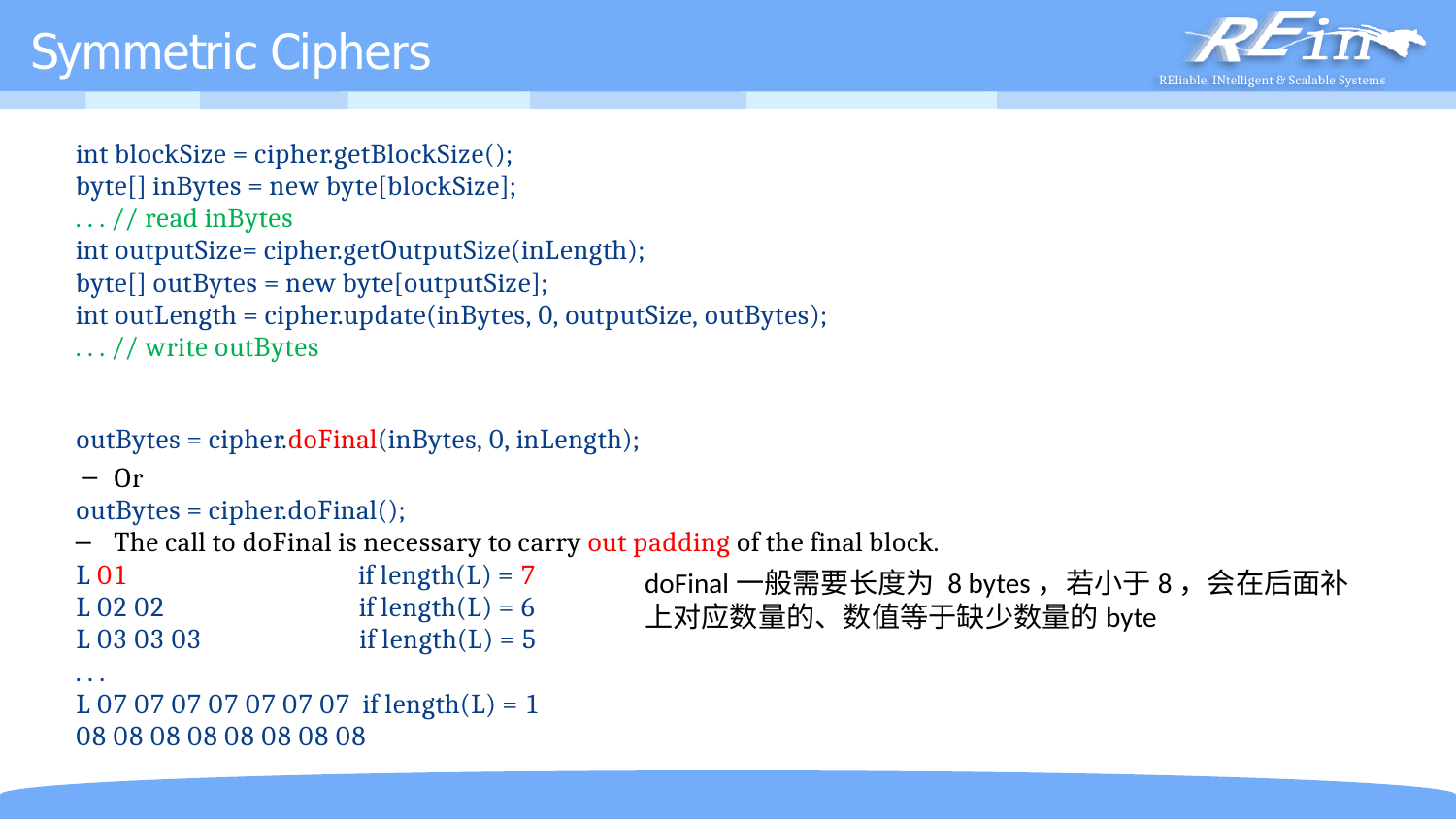

# Symmetric Ciphers
int blockSize = cipher.getBlockSize();
byte[] inBytes = new byte[blockSize];
. . . // read inBytes
int outputSize= cipher.getOutputSize(inLength);
byte[] outBytes = new byte[outputSize];
int outLength = cipher.update(inBytes, 0, outputSize, outBytes);
. . . // write outBytes

outBytes = cipher.doFinal(inBytes, 0, inLength);
Or
outBytes = cipher.doFinal();
The call to doFinal is necessary to carry out padding of the final block.
L 01                                      if length(L) = 7
L 02 02                                if length(L) = 6
L 03 03 03                          if length(L) = 5
. . .
L 07 07 07 07 07 07 07  if length(L) = 1
08 08 08 08 08 08 08 08
doFinal一般需要长度为 8 bytes，若小于8，会在后面补上对应数量的、数值等于缺少数量的byte
38